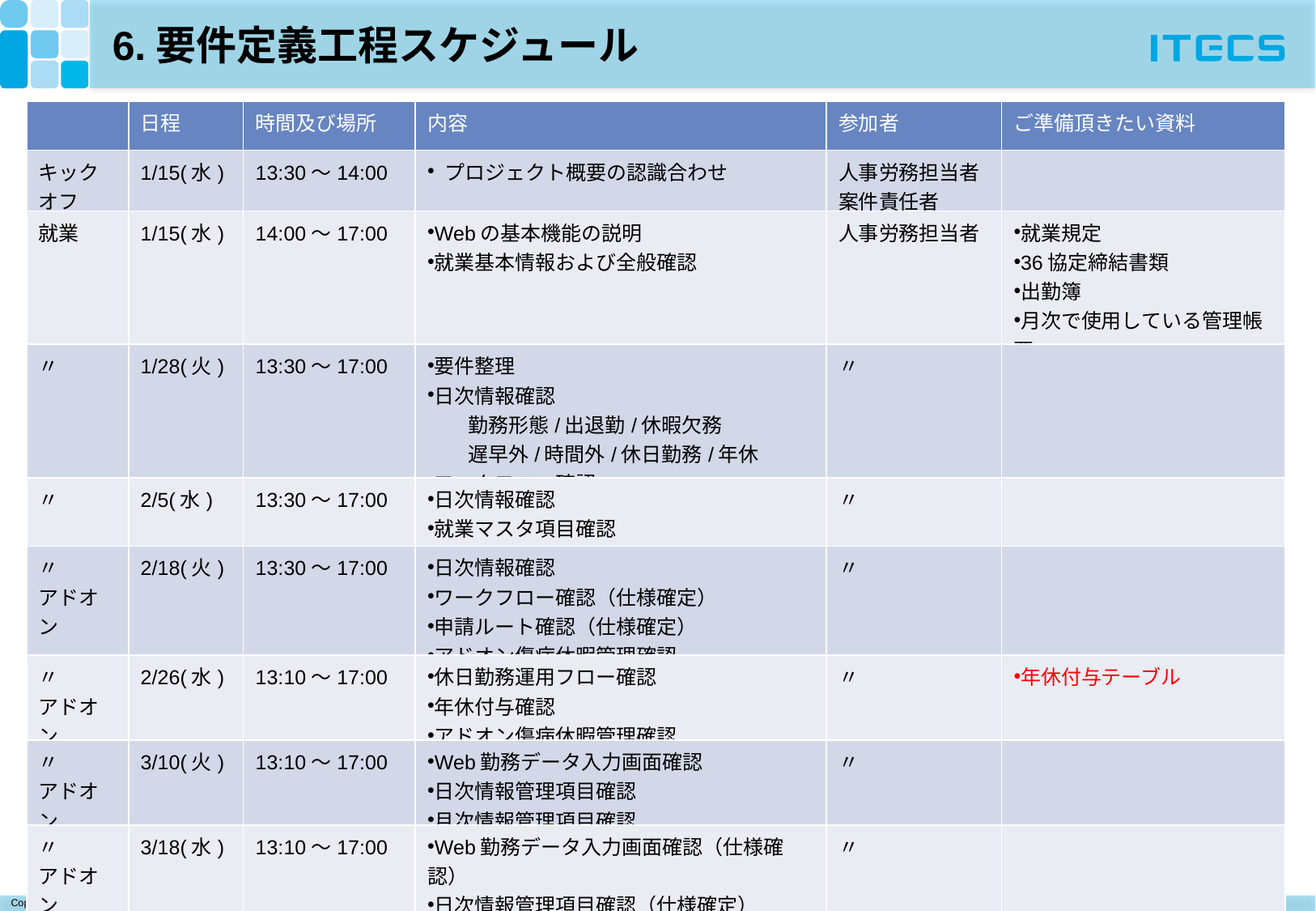

# 6.要件定義工程スケジュール
|  | 日程 | 時間及び場所 | 内容 | 参加者 | ご準備頂きたい資料 |
| --- | --- | --- | --- | --- | --- |
| キックオフ | 1/15(水) | 13:30～14:00 | プロジェクト概要の認識合わせ | 人事労務担当者 案件責任者 |  |
| 就業 | 1/15(水) | 14:00～17:00 | Webの基本機能の説明 就業基本情報および全般確認 | 人事労務担当者 | 就業規定 36協定締結書類 出勤簿 月次で使用している管理帳票 |
| 〃 | 1/28(火) | 13:30～17:00 | 要件整理 日次情報確認 　　勤務形態/出退勤/休暇欠務 　　遅早外/時間外/休日勤務/年休 ワークフロー確認 | 〃 |  |
| 〃 | 2/5(水) | 13:30～17:00 | 日次情報確認 就業マスタ項目確認 | 〃 |  |
| 〃 アドオン | 2/18(火) | 13:30～17:00 | 日次情報確認 ワークフロー確認（仕様確定） 申請ルート確認（仕様確定） アドオン傷病休暇管理確認 | 〃 |  |
| 〃 アドオン | 2/26(水) | 13:10～17:00 | 休日勤務運用フロー確認 年休付与確認 アドオン傷病休暇管理確認 | 〃 | 年休付与テーブル |
| 〃 アドオン | 3/10(火) | 13:10～17:00 | Web勤務データ入力画面確認 日次情報管理項目確認 月次情報管理項目確認 | 〃 |  |
| 〃 アドオン | 3/18(水) | 13:10～17:00 | Web勤務データ入力画面確認（仕様確認） 日次情報管理項目確認（仕様確定） 月次情報管理項目確認（仕様確定） | 〃 |  |